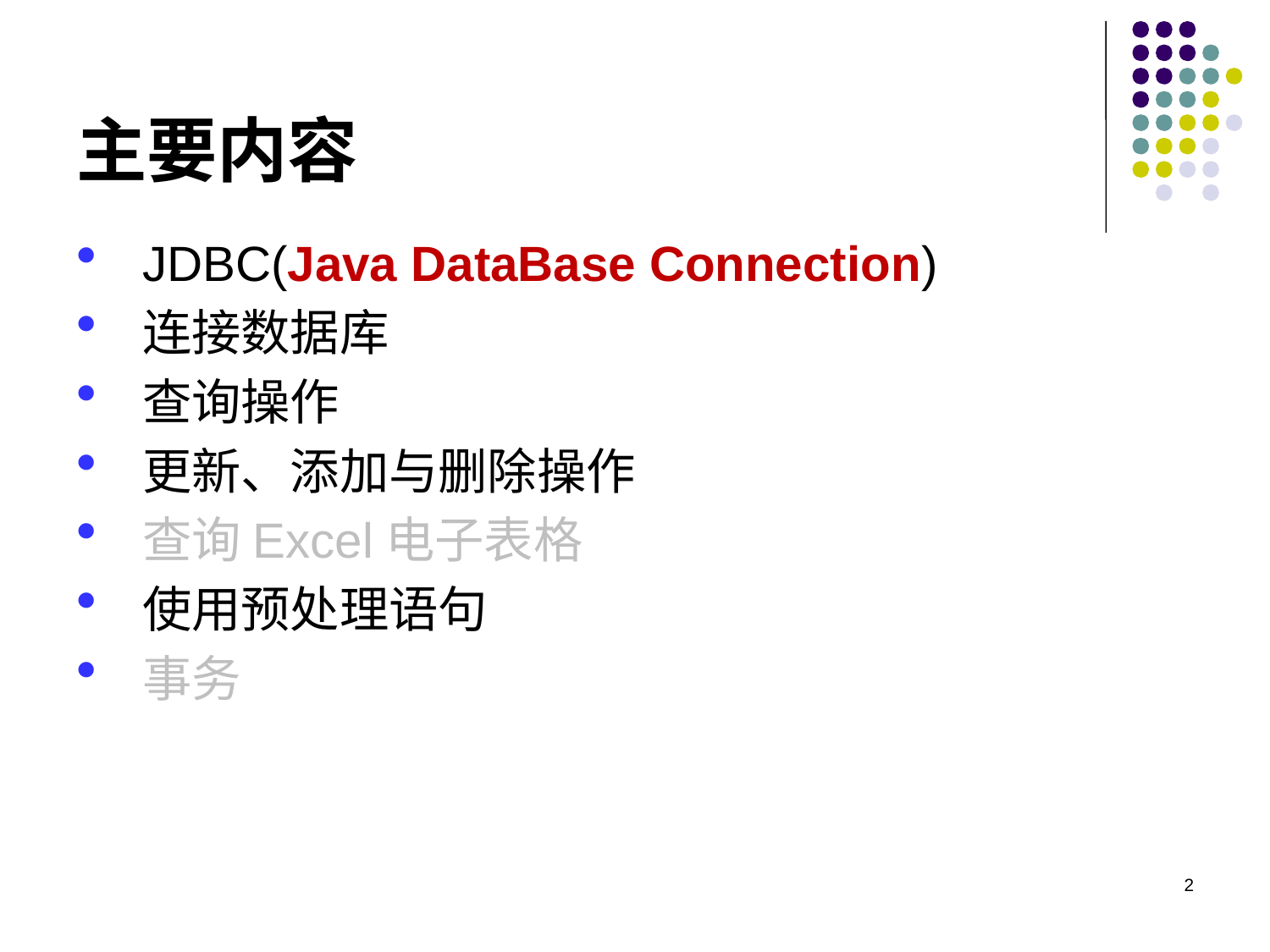

# 主要内容
JDBC(Java DataBase Connection)
连接数据库
查询操作
更新、添加与删除操作
查询Excel电子表格
使用预处理语句
事务

2